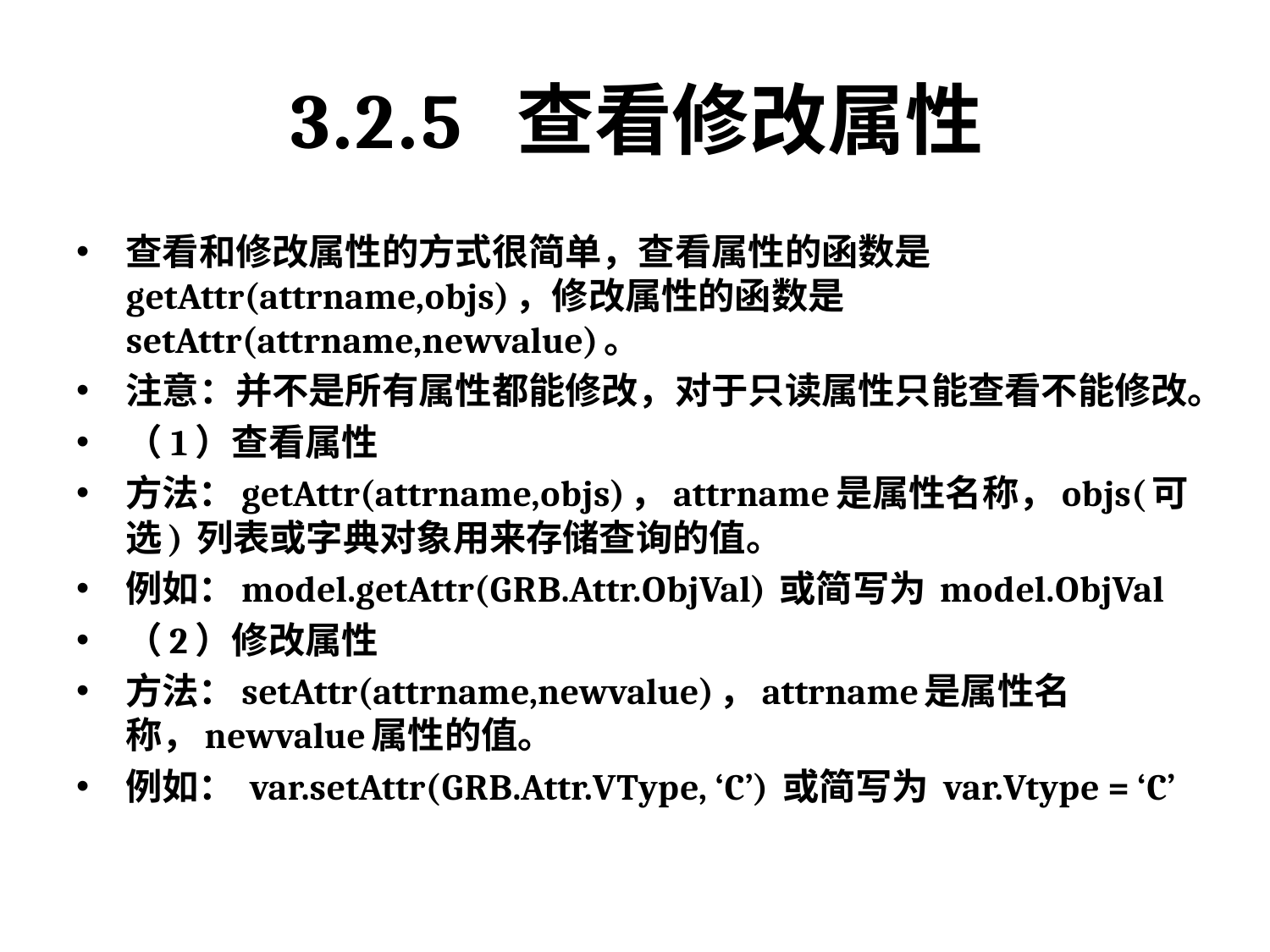

# 3.2.5  查看修改属性
查看和修改属性的方式很简单，查看属性的函数是getAttr(attrname,objs)，修改属性的函数是setAttr(attrname,newvalue)。
注意：并不是所有属性都能修改，对于只读属性只能查看不能修改。
（1）查看属性
方法：getAttr(attrname,objs)，attrname是属性名称，objs(可选) 列表或字典对象用来存储查询的值。
例如：model.getAttr(GRB.Attr.ObjVal) 或简写为 model.ObjVal
（2）修改属性
方法：setAttr(attrname,newvalue)，attrname是属性名称，newvalue属性的值。
例如： var.setAttr(GRB.Attr.VType, ‘C’) 或简写为 var.Vtype = ‘C’